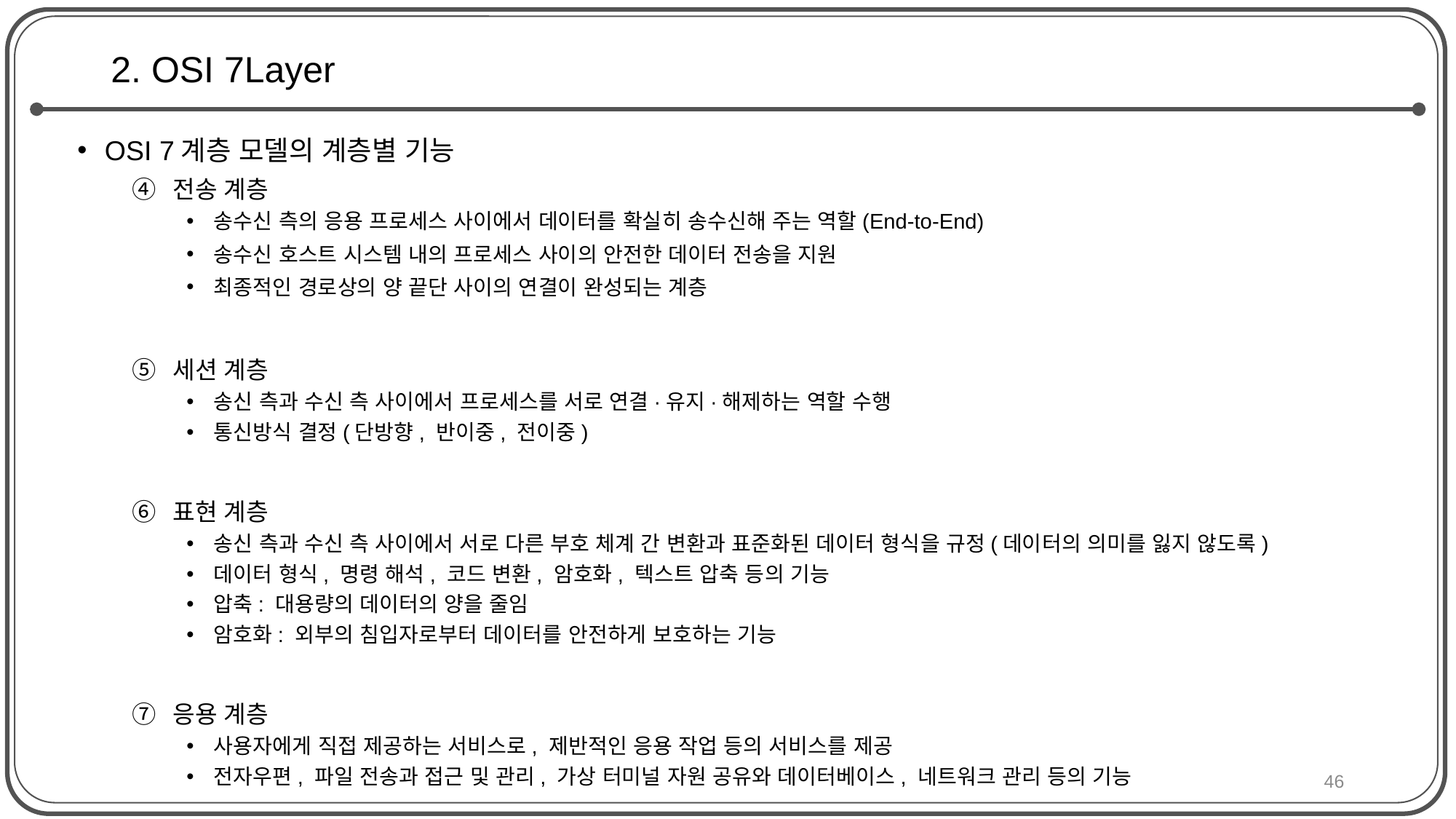

# 2. OSI 7Layer
OSI 7계층 모델의 계층별 기능
전송 계층
송수신 측의 응용 프로세스 사이에서 데이터를 확실히 송수신해 주는 역할(End-to-End)
송수신 호스트 시스템 내의 프로세스 사이의 안전한 데이터 전송을 지원
최종적인 경로상의 양 끝단 사이의 연결이 완성되는 계층

세션 계층
송신 측과 수신 측 사이에서 프로세스를 서로 연결·유지·해제하는 역할 수행
통신방식 결정(단방향, 반이중, 전이중)

표현 계층
송신 측과 수신 측 사이에서 서로 다른 부호 체계 간 변환과 표준화된 데이터 형식을 규정(데이터의 의미를 잃지 않도록)
데이터 형식, 명령 해석, 코드 변환, 암호화, 텍스트 압축 등의 기능
압축: 대용량의 데이터의 양을 줄임
암호화: 외부의 침입자로부터 데이터를 안전하게 보호하는 기능

응용 계층
사용자에게 직접 제공하는 서비스로, 제반적인 응용 작업 등의 서비스를 제공
전자우편, 파일 전송과 접근 및 관리, 가상 터미널 자원 공유와 데이터베이스, 네트워크 관리 등의 기능

46